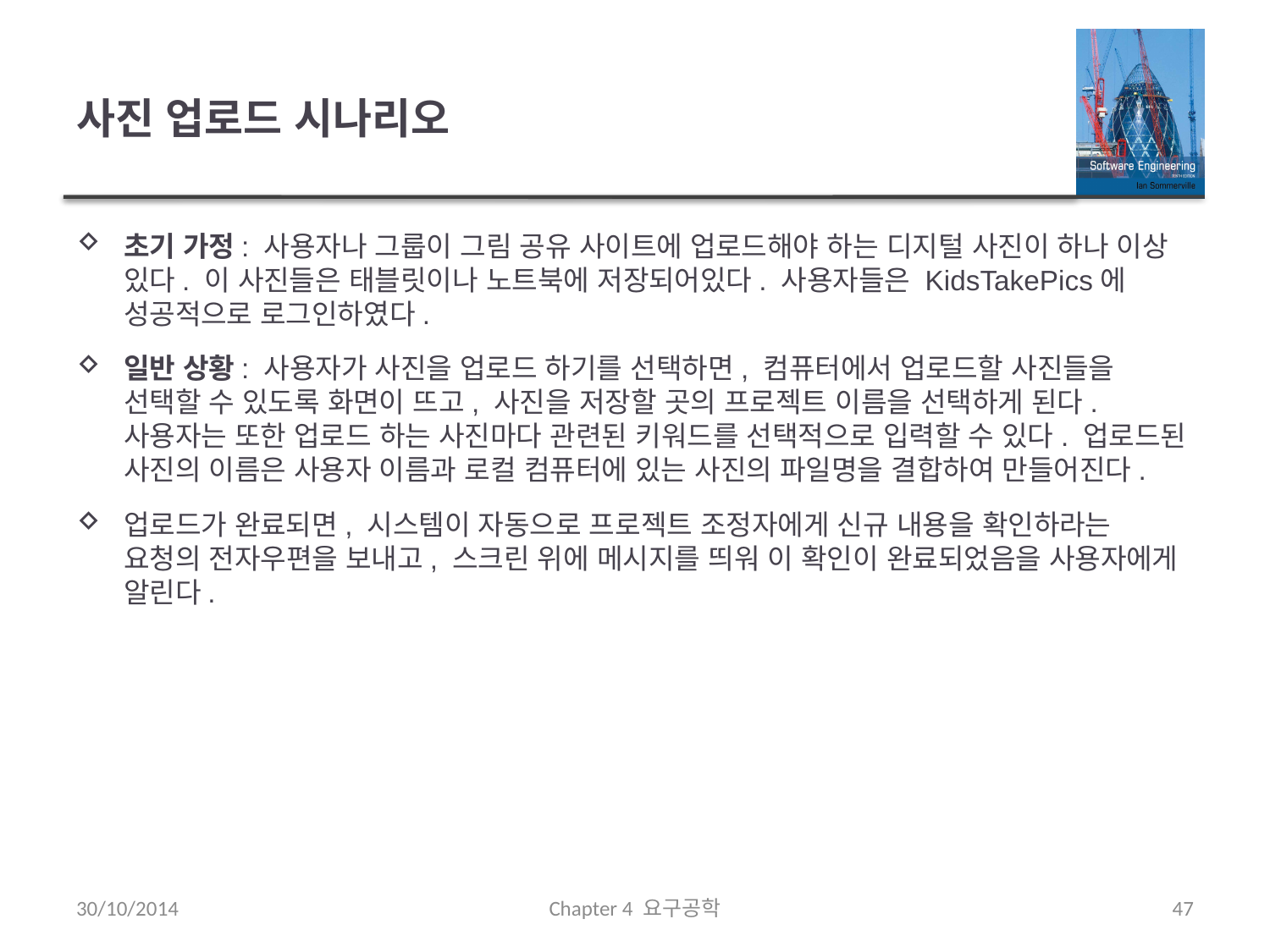

# 사진 업로드 시나리오
초기 가정: 사용자나 그룹이 그림 공유 사이트에 업로드해야 하는 디지털 사진이 하나 이상 있다. 이 사진들은 태블릿이나 노트북에 저장되어있다. 사용자들은 KidsTakePics에 성공적으로 로그인하였다.
일반 상황: 사용자가 사진을 업로드 하기를 선택하면, 컴퓨터에서 업로드할 사진들을 선택할 수 있도록 화면이 뜨고, 사진을 저장할 곳의 프로젝트 이름을 선택하게 된다. 사용자는 또한 업로드 하는 사진마다 관련된 키워드를 선택적으로 입력할 수 있다. 업로드된 사진의 이름은 사용자 이름과 로컬 컴퓨터에 있는 사진의 파일명을 결합하여 만들어진다.
업로드가 완료되면, 시스템이 자동으로 프로젝트 조정자에게 신규 내용을 확인하라는 요청의 전자우편을 보내고, 스크린 위에 메시지를 띄워 이 확인이 완료되었음을 사용자에게 알린다.
30/10/2014
Chapter 4 요구공학
47